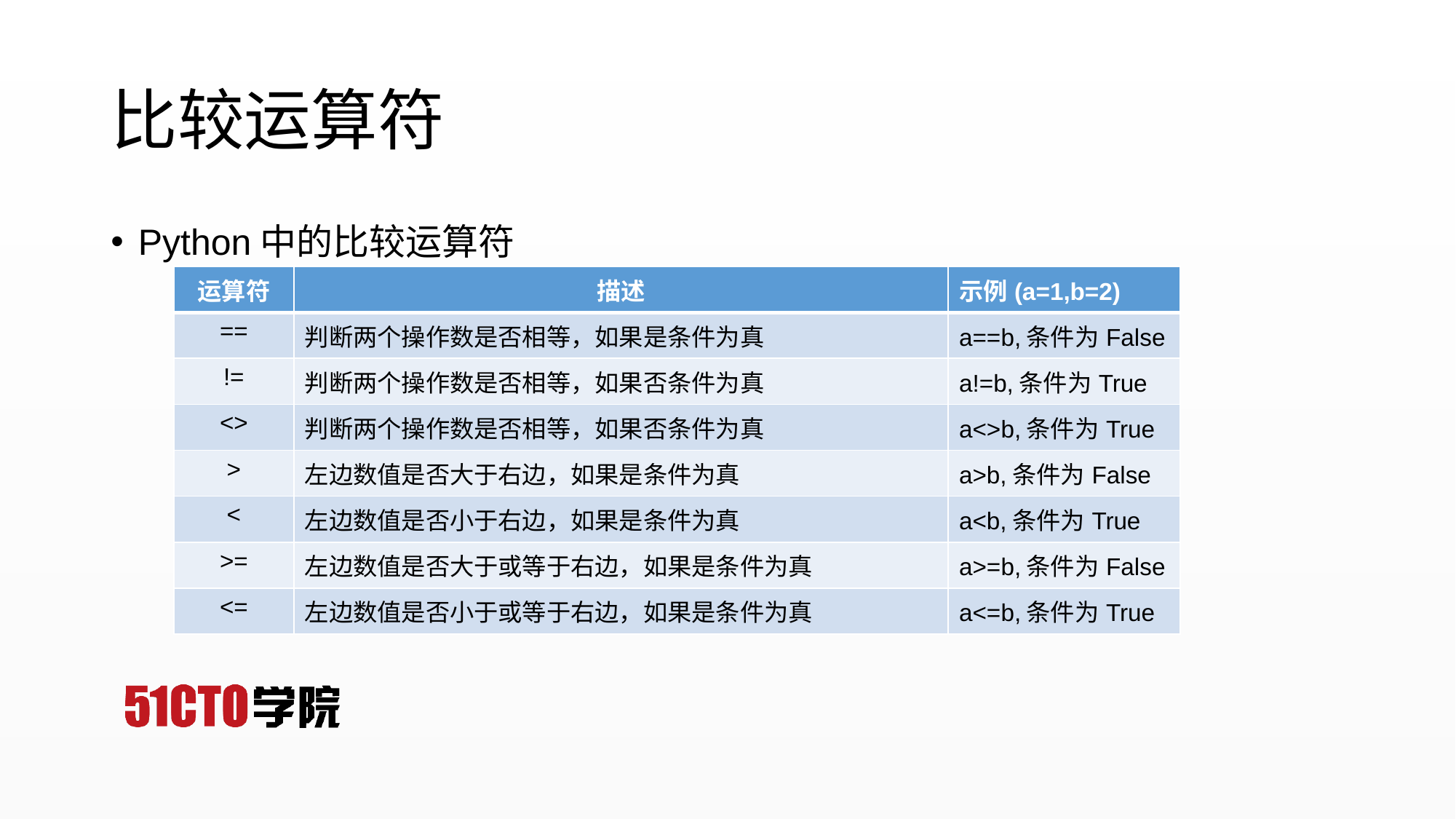

# 比较运算符
Python中的比较运算符
| 运算符 | 描述 | 示例(a=1,b=2) |
| --- | --- | --- |
| == | 判断两个操作数是否相等，如果是条件为真 | a==b,条件为False |
| != | 判断两个操作数是否相等，如果否条件为真 | a!=b,条件为True |
| <> | 判断两个操作数是否相等，如果否条件为真 | a<>b,条件为True |
| > | 左边数值是否大于右边，如果是条件为真 | a>b,条件为False |
| < | 左边数值是否小于右边，如果是条件为真 | a<b,条件为True |
| >= | 左边数值是否大于或等于右边，如果是条件为真 | a>=b,条件为False |
| <= | 左边数值是否小于或等于右边，如果是条件为真 | a<=b,条件为True |